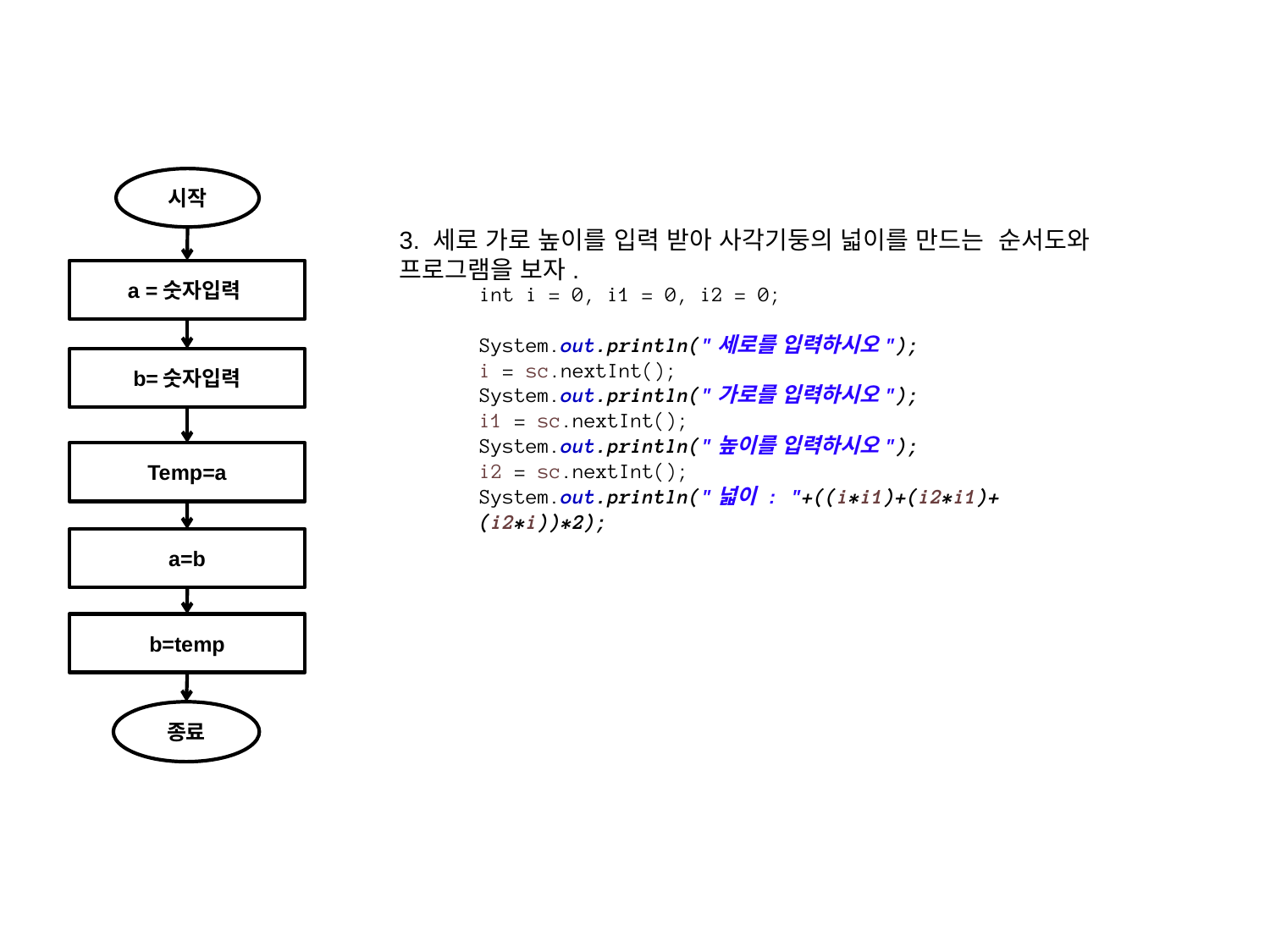

시작
3. 세로 가로 높이를 입력 받아 사각기둥의 넓이를 만드는  순서도와 프로그램을 보자.
a =숫자입력
int i = 0, i1 = 0, i2 = 0;

System.out.println("세로를 입력하시오");
i = sc.nextInt();
System.out.println("가로를 입력하시오");
i1 = sc.nextInt();
System.out.println("높이를 입력하시오");
i2 = sc.nextInt();
System.out.println("넓이 : "+((i*i1)+(i2*i1)+(i2*i))*2);
b=숫자입력
Temp=a
a=b
b=temp
종료